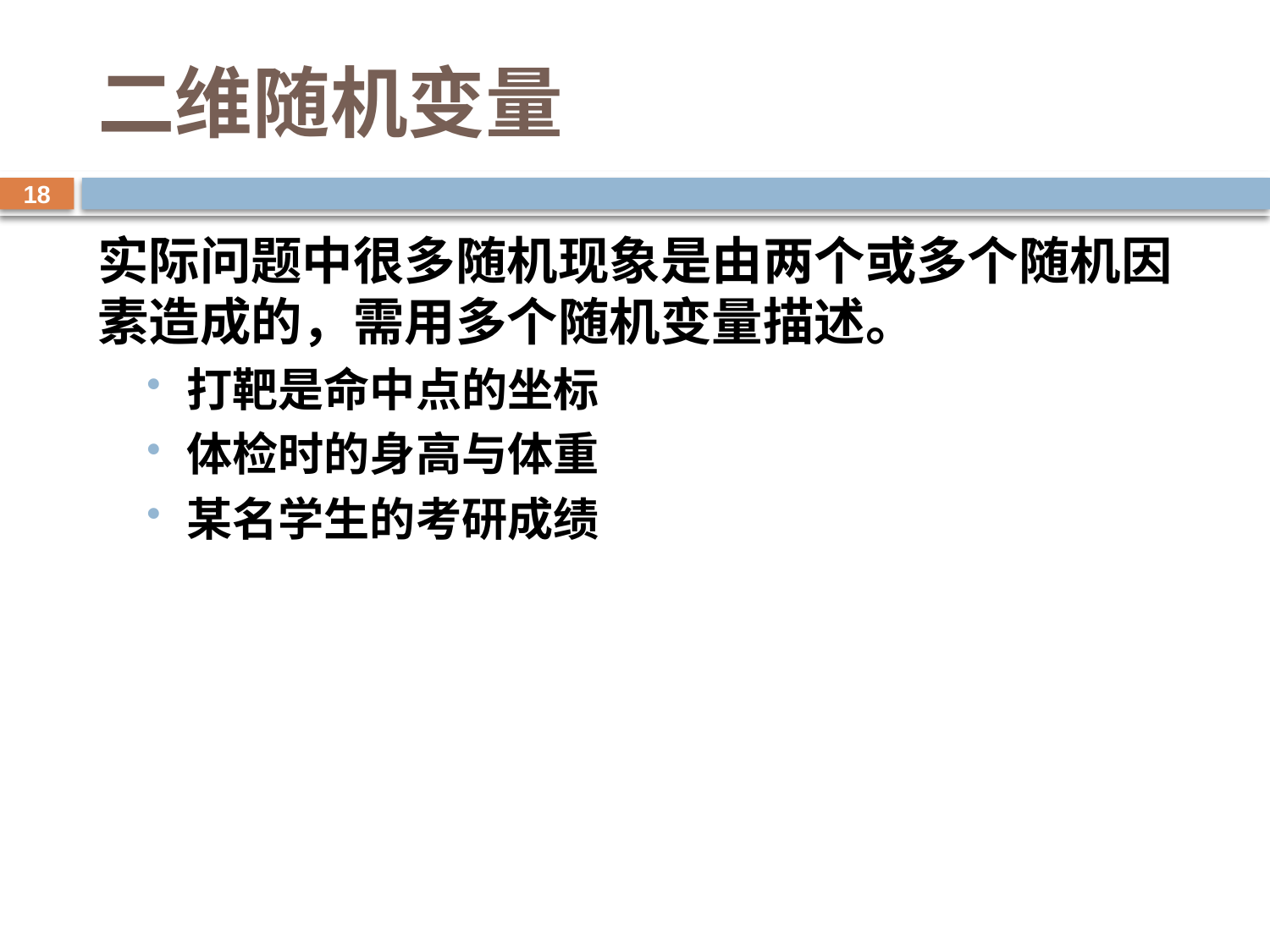

# 二维随机变量
18
实际问题中很多随机现象是由两个或多个随机因素造成的，需用多个随机变量描述。
打靶是命中点的坐标
体检时的身高与体重
某名学生的考研成绩